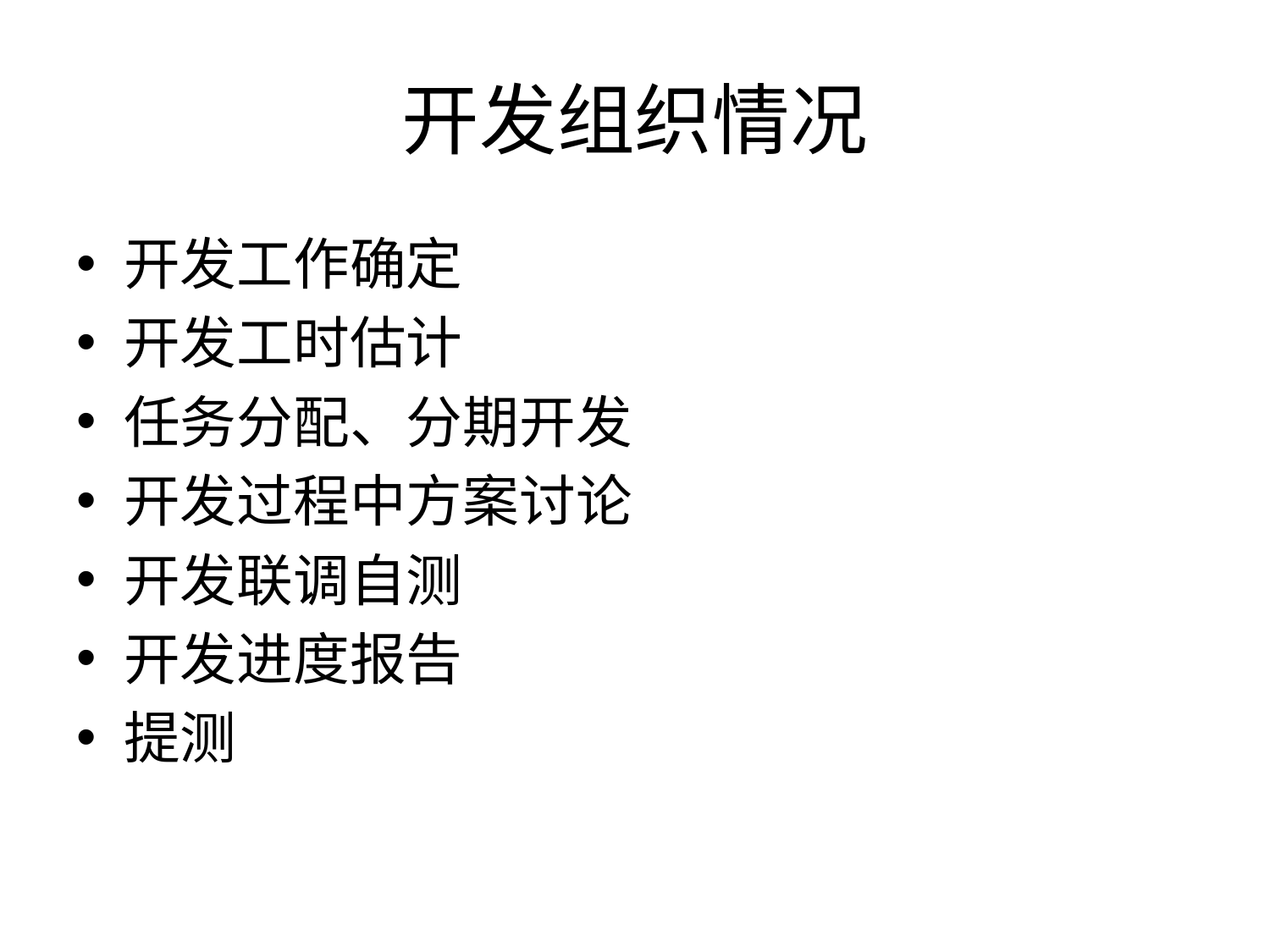

# 开发组织情况
开发工作确定
开发工时估计
任务分配、分期开发
开发过程中方案讨论
开发联调自测
开发进度报告
提测